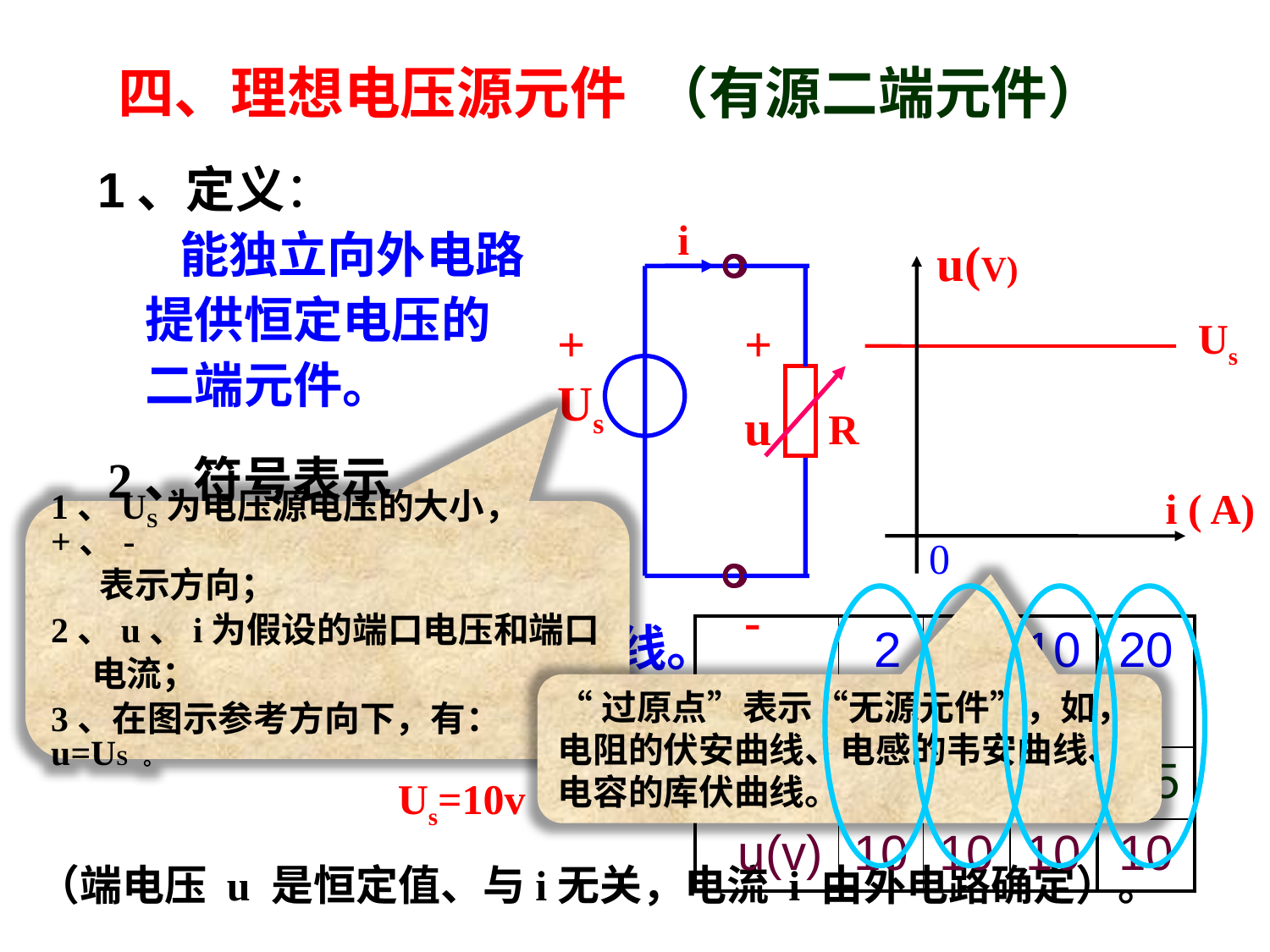

四、理想电压源元件  （有源二端元件）
1、定义：
  能独立向外电路提供恒定电压的
二端元件。
i

+
u                    -

u(V)

i ( A)
0

R

+  Us                          -
Us

2、符号表示
1、US为电压源电压的大小，+、-
     表示方向；
2、u、i为假设的端口电压和端口
    电流；
3、在图示参考方向下，有：u=US  。
3、伏安关系：
      平行于i轴的一条直线。

| R(Ω) | 2 | 5 | 10 | 20 |
| --- | --- | --- | --- | --- |
| i(A) | 5 | 2 | 1 | 0.5 |
| u(v) | 10 | 10 | 10 | 10 |
“过原点”表示“无源元件”，如，电阻的伏安曲线、电感的韦安曲线、电容的库伏曲线。
4、特点： 恒压不恒流
Us=10v
（端电压 u 是恒定值、与i无关，电流 i 由外电路确定）。
26